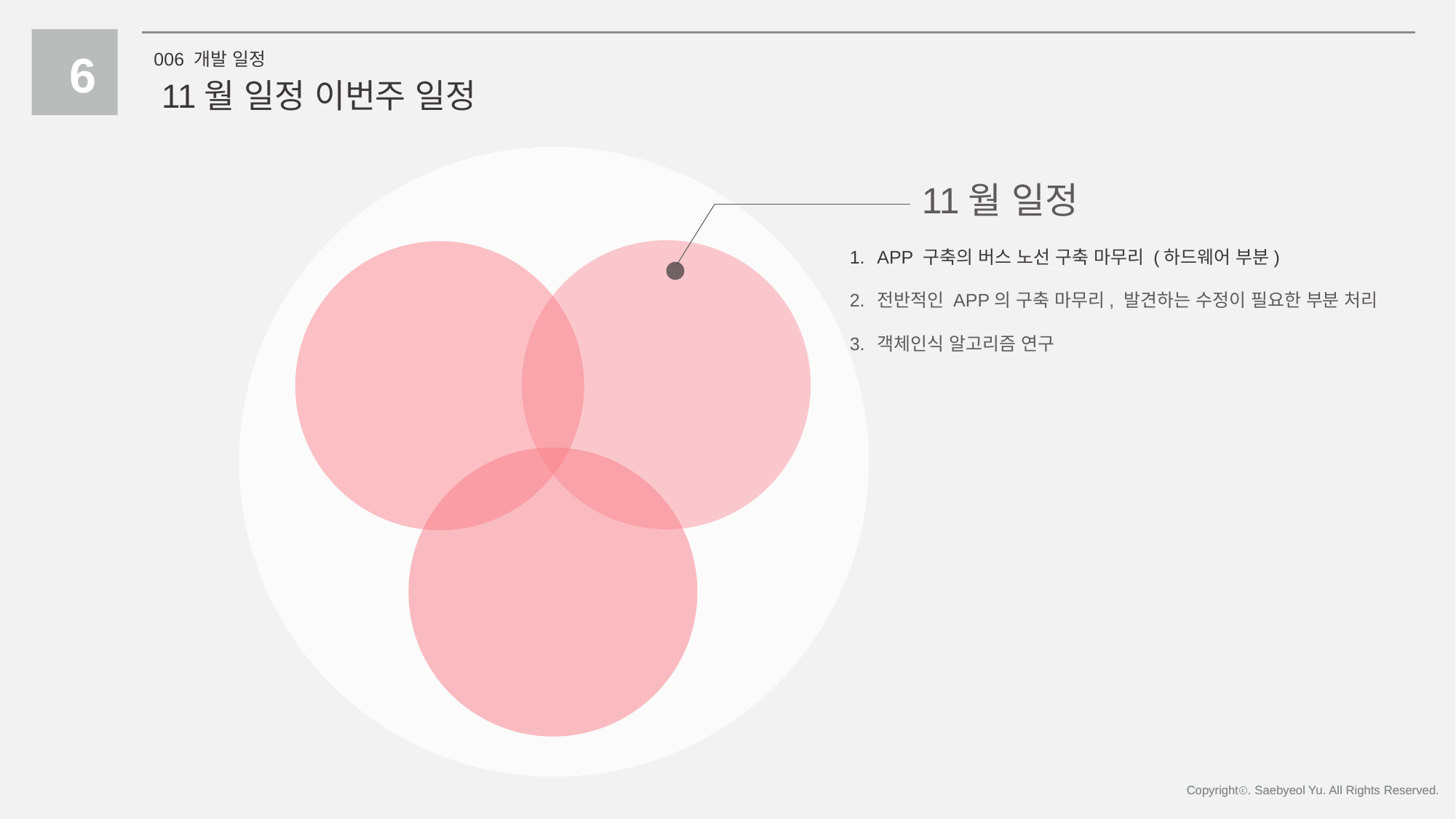

6
006 개발 일정
11월 일정 이번주 일정

11월 일정
APP 구축의 버스 노선 구축 마무리 (하드웨어 부분)

전반적인 APP의 구축 마무리, 발견하는 수정이 필요한 부분 처리

객체인식 알고리즘 연구

Copyrightⓒ. Saebyeol Yu. All Rights Reserved.